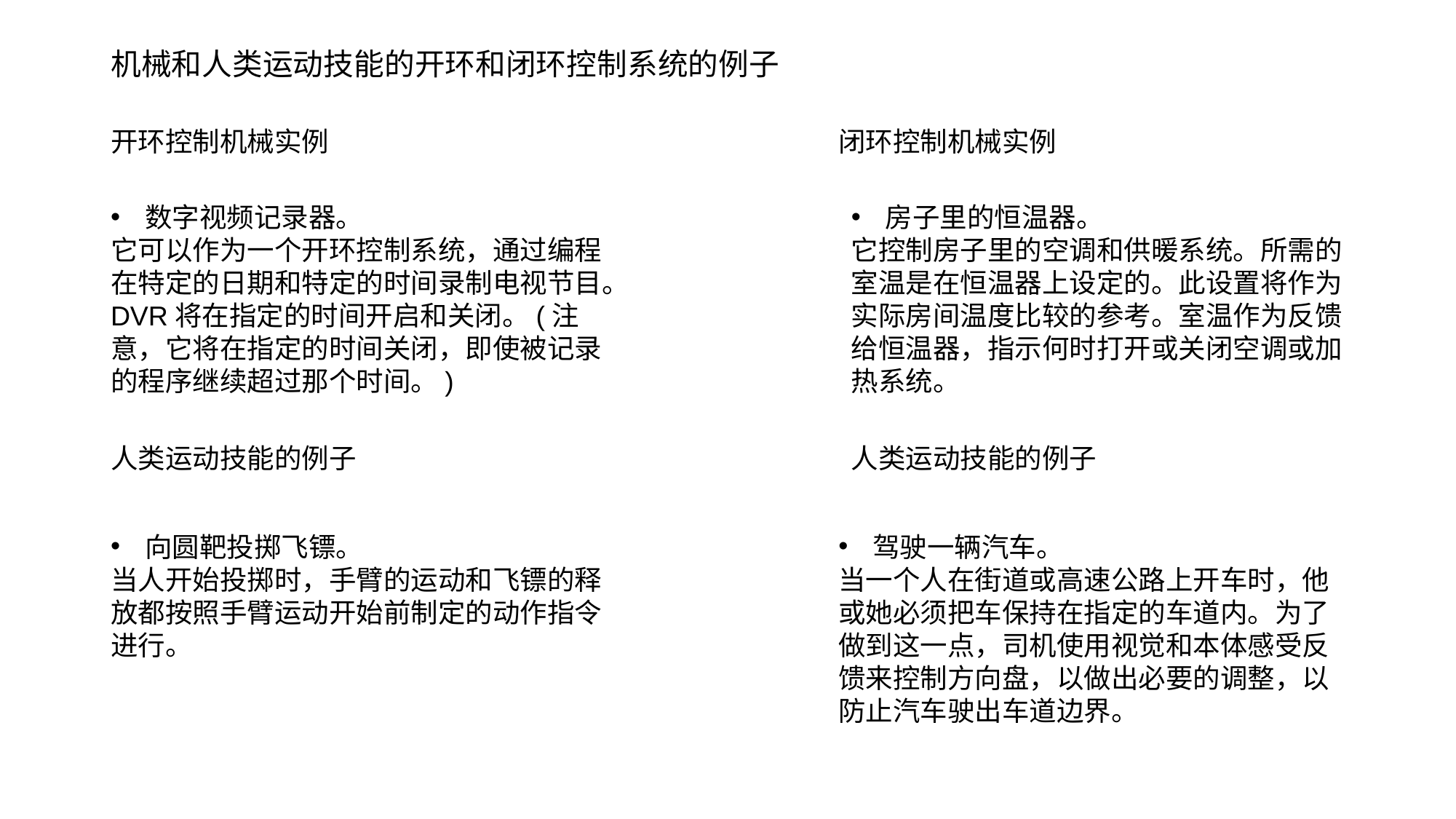

# 机械和人类运动技能的开环和闭环控制系统的例子
开环控制机械实例
闭环控制机械实例
数字视频记录器。
它可以作为一个开环控制系统，通过编程在特定的日期和特定的时间录制电视节目。DVR将在指定的时间开启和关闭。(注意，它将在指定的时间关闭，即使被记录的程序继续超过那个时间。)
房子里的恒温器。
它控制房子里的空调和供暖系统。所需的室温是在恒温器上设定的。此设置将作为实际房间温度比较的参考。室温作为反馈给恒温器，指示何时打开或关闭空调或加热系统。
人类运动技能的例子
人类运动技能的例子
向圆靶投掷飞镖。
当人开始投掷时，手臂的运动和飞镖的释放都按照手臂运动开始前制定的动作指令进行。
驾驶一辆汽车。
当一个人在街道或高速公路上开车时，他或她必须把车保持在指定的车道内。为了做到这一点，司机使用视觉和本体感受反馈来控制方向盘，以做出必要的调整，以防止汽车驶出车道边界。